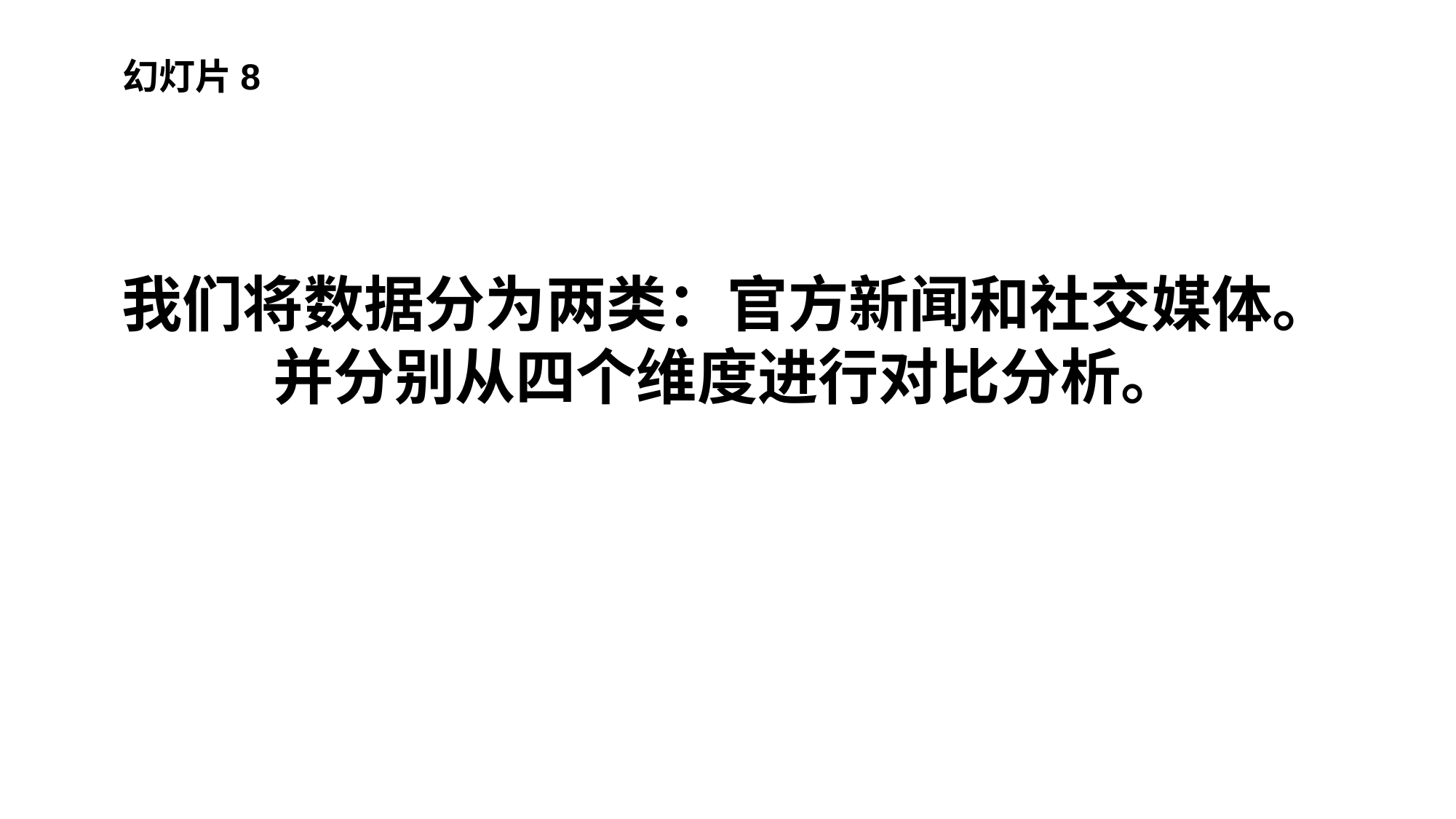

幻灯片8
我们将数据分为两类：官方新闻和社交媒体。并分别从四个维度进行对比分析。